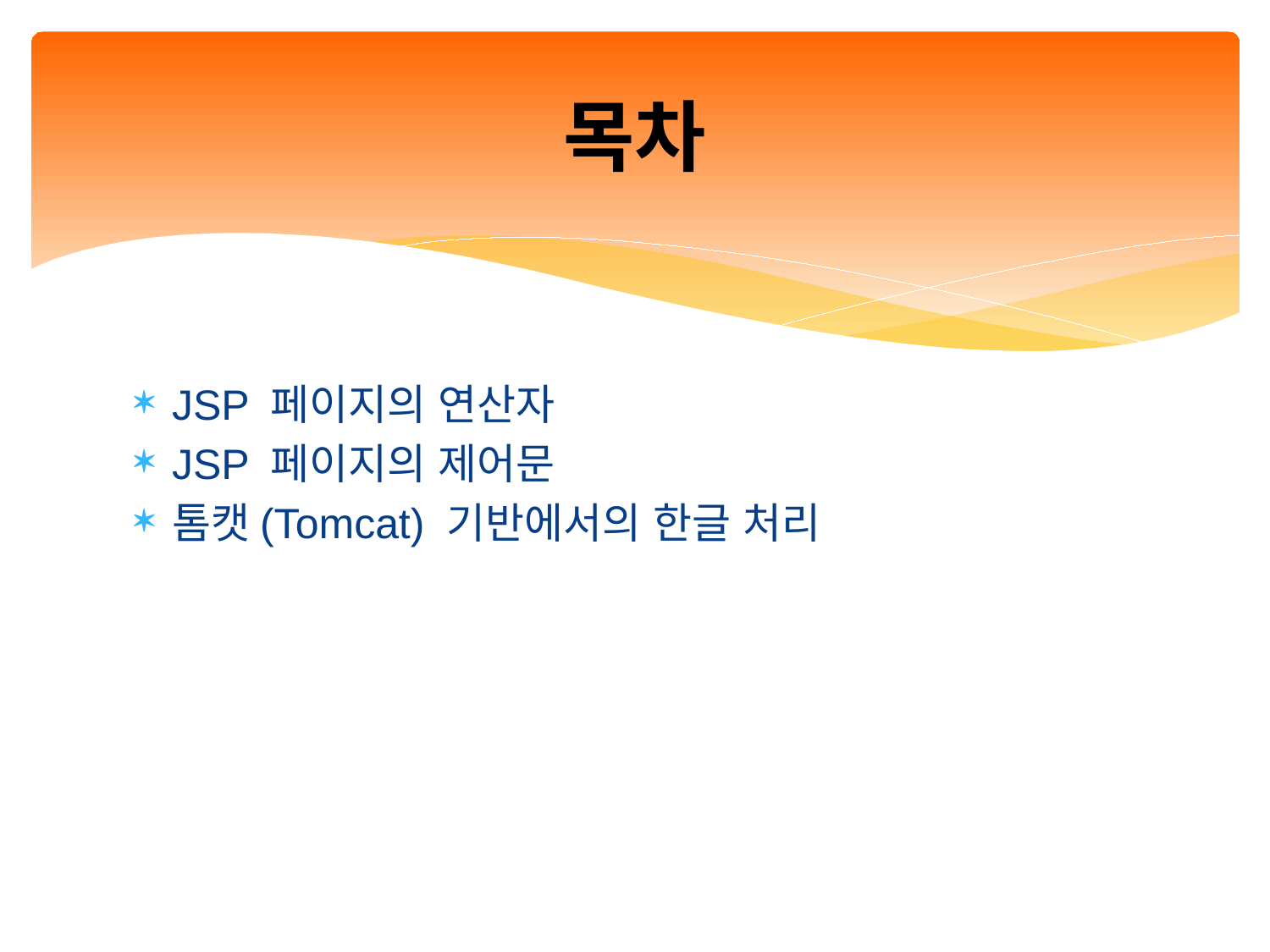

# 목차
JSP 페이지의 연산자
JSP 페이지의 제어문
톰캣(Tomcat) 기반에서의 한글 처리